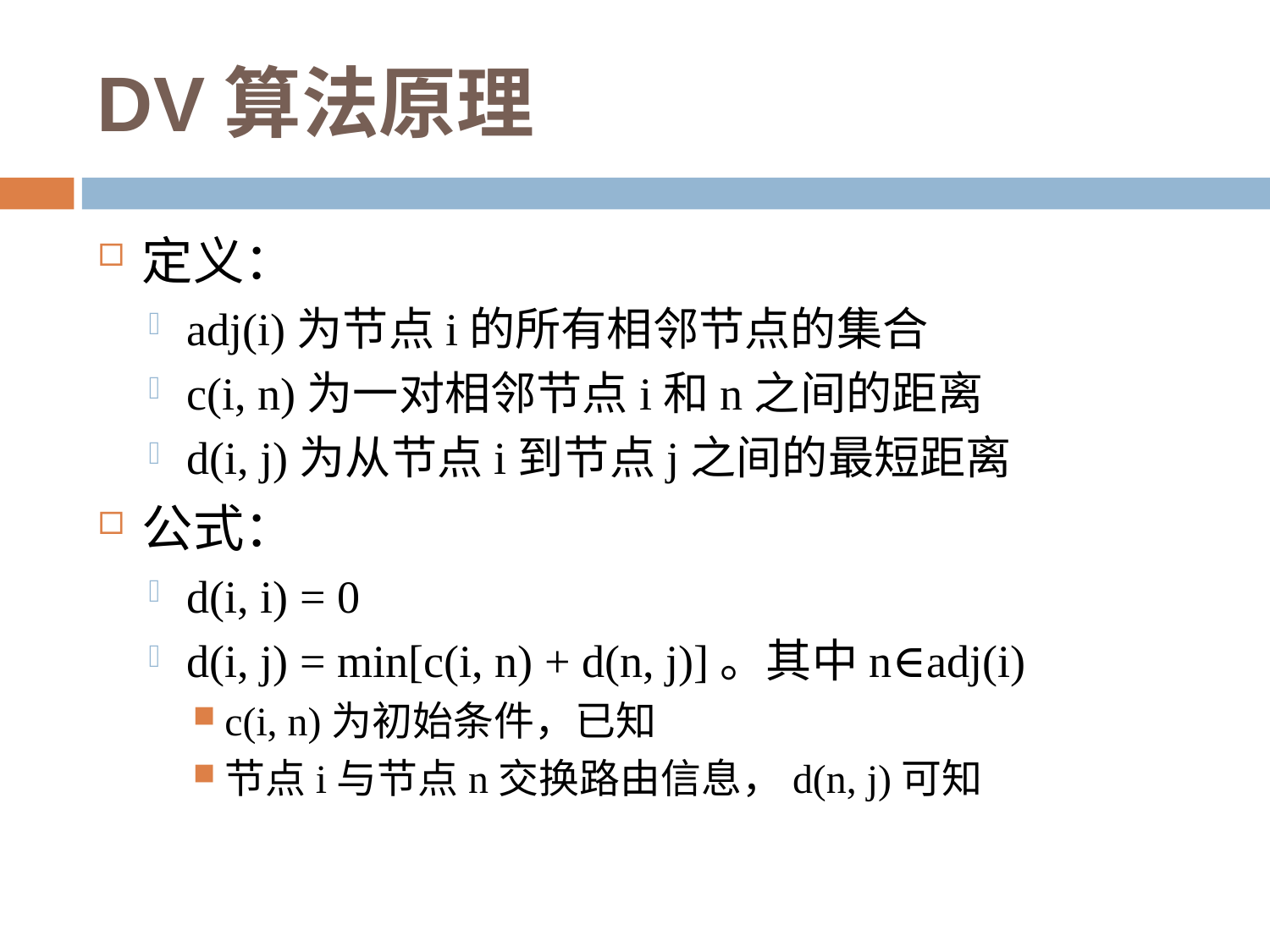

# DV算法原理
定义：
adj(i)为节点i的所有相邻节点的集合
c(i, n)为一对相邻节点i和n之间的距离
d(i, j)为从节点i到节点j之间的最短距离
公式：
d(i, i) = 0
d(i, j) = min[c(i, n) + d(n, j)]。其中n∈adj(i)
c(i, n)为初始条件，已知
节点i与节点n交换路由信息，d(n, j)可知